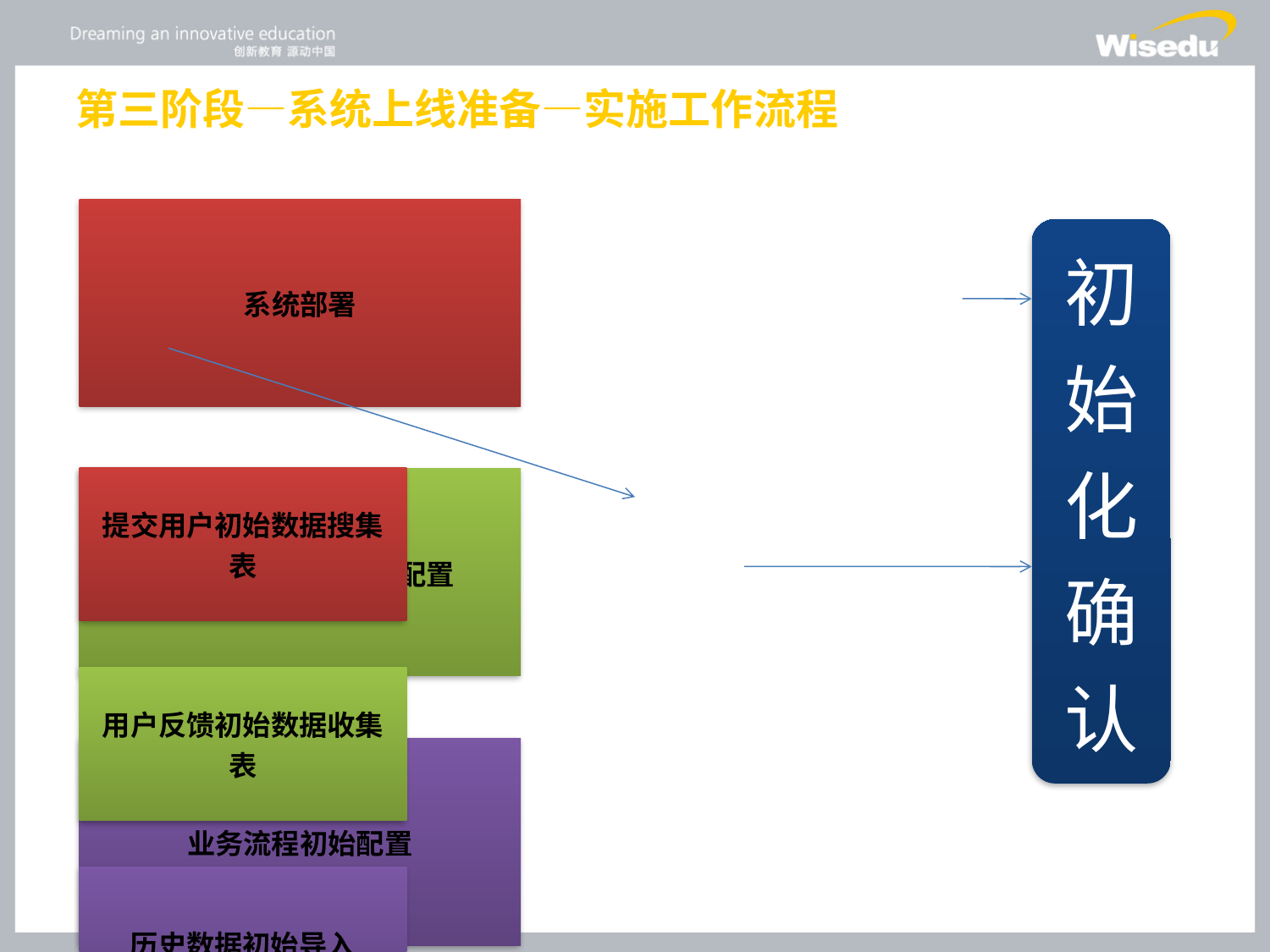

# 第三阶段—系统上线准备—实施工作流程
系统部署
用户角色与权限初始配置
业务流程初始配置
初始化确认
提交用户初始数据搜集表
用户反馈初始数据收集表